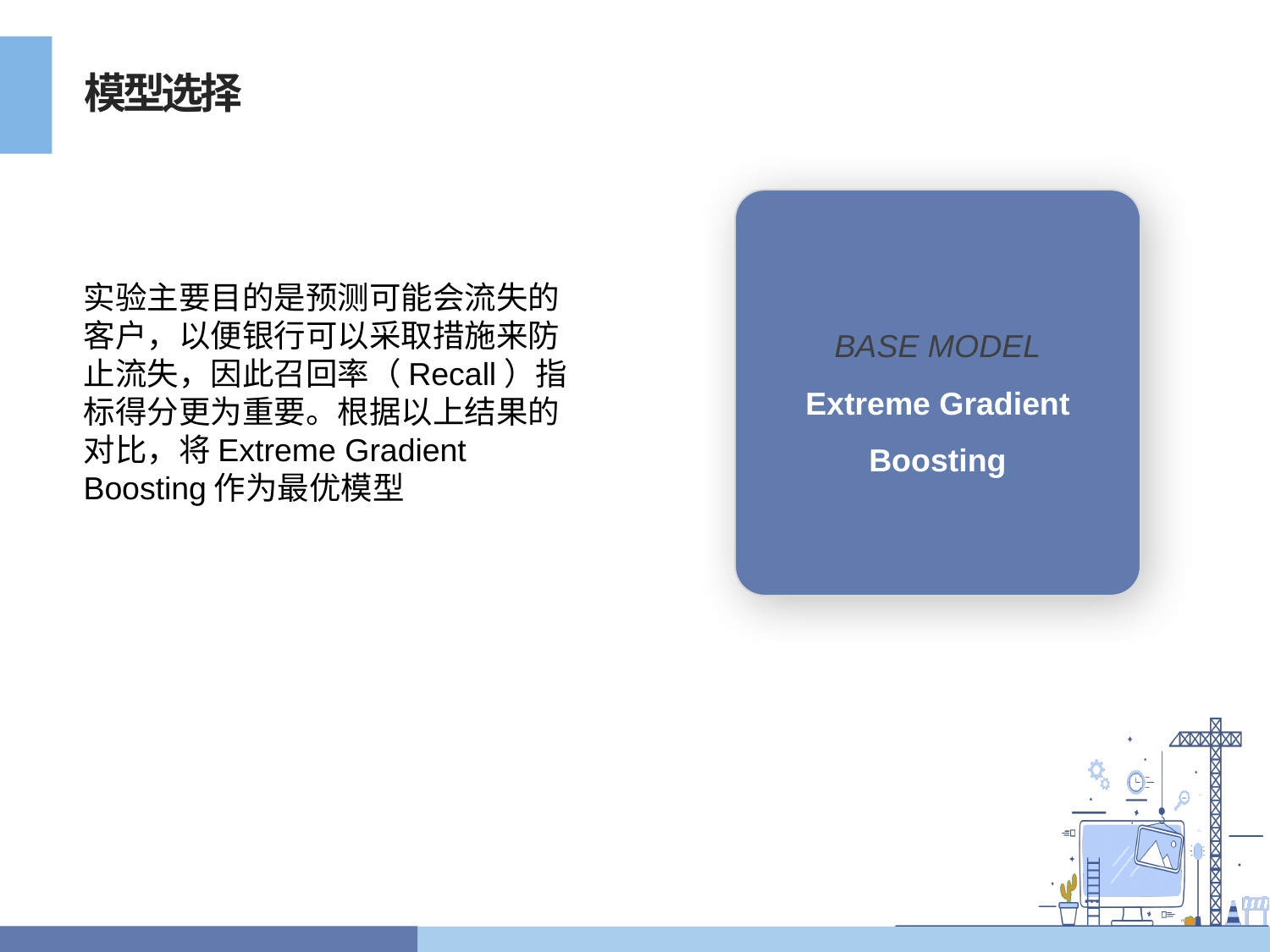

# 模型选择
BASE MODEL
Extreme Gradient Boosting
实验主要目的是预测可能会流失的客户，以便银行可以采取措施来防止流失，因此召回率（Recall）指标得分更为重要。根据以上结果的对比，将Extreme Gradient Boosting作为最优模型